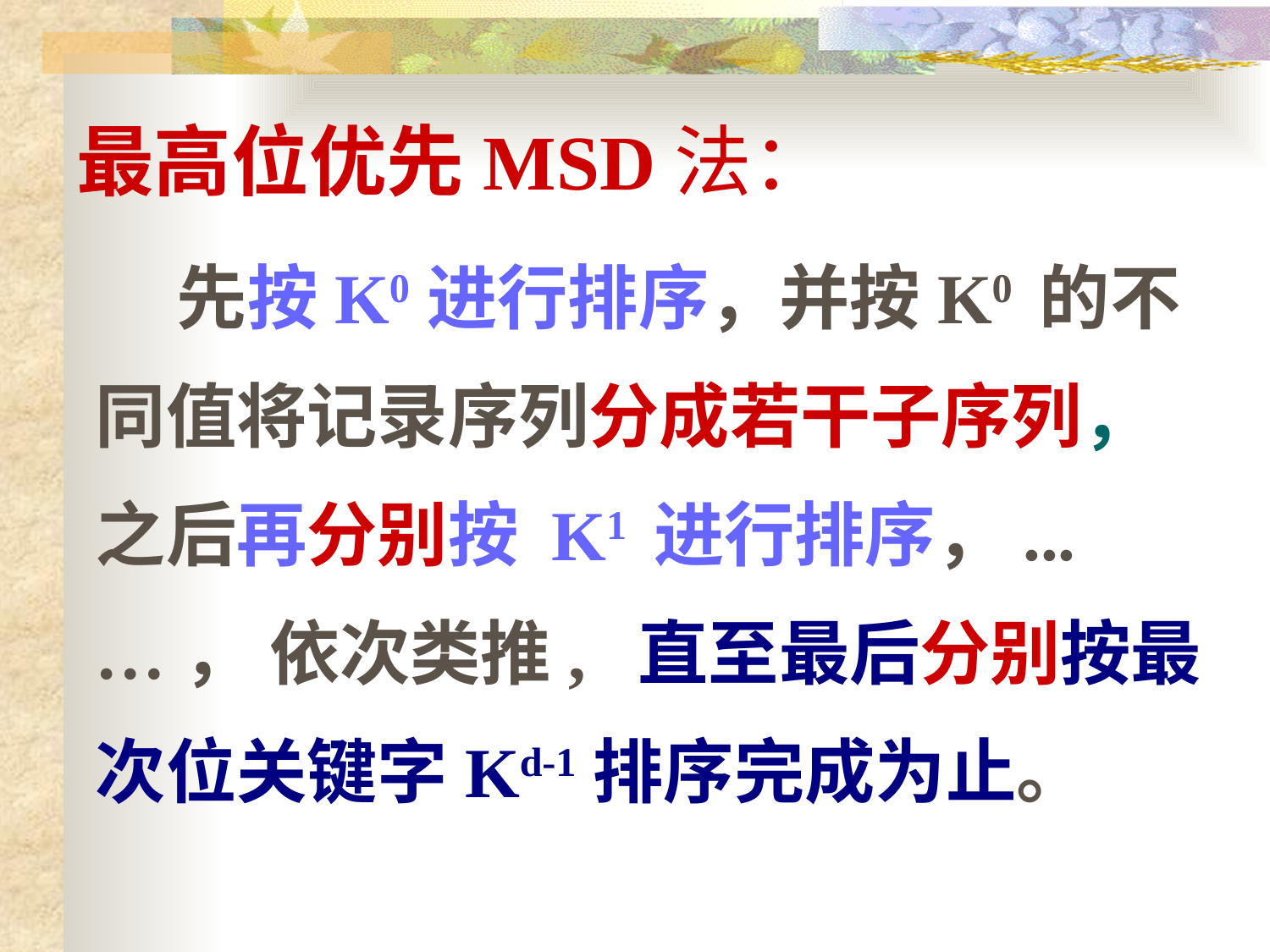

最高位优先MSD法：
    先按K0进行排序，并按K0 的不同值将记录序列分成若干子序列，之后再分别按 K1 进行排序，...…， 依次类推,  直至最后分别按最次位关键字Kd-1排序完成为止。